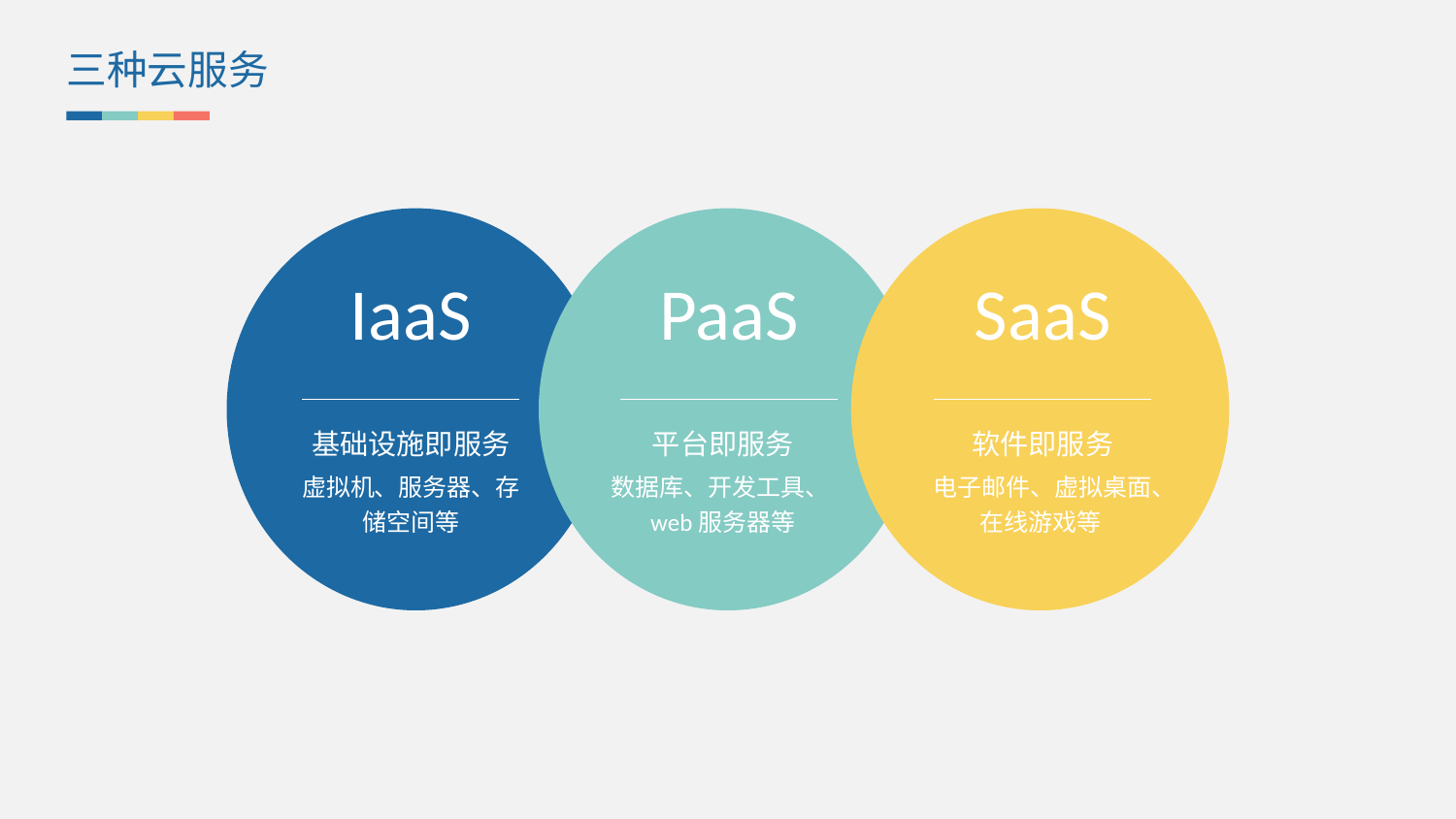

三种云服务

IaaS
PaaS
SaaS
基础设施即服务
虚拟机、服务器、存储空间等

平台即服务
数据库、开发工具、web服务器等
软件即服务
电子邮件、虚拟桌面、在线游戏等